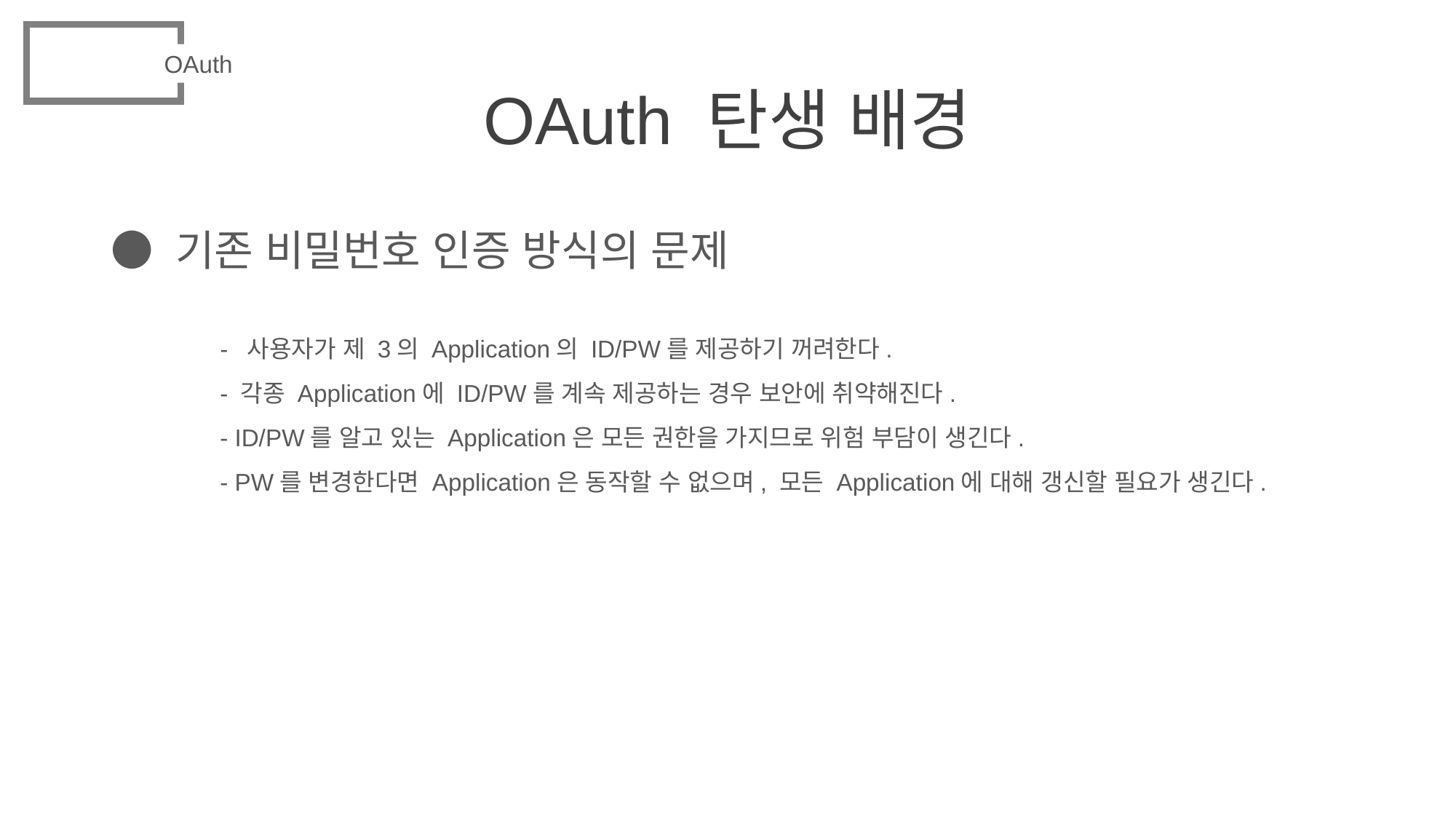

OAuth
# OAuth 탄생 배경
● 기존 비밀번호 인증 방식의 문제

	-  사용자가 제 3의 Application의 ID/PW를 제공하기 꺼려한다.
	- 각종 Application에 ID/PW를 계속 제공하는 경우 보안에 취약해진다.
	- ID/PW를 알고 있는 Application은 모든 권한을 가지므로 위험 부담이 생긴다.
	- PW를 변경한다면 Application은 동작할 수 없으며, 모든 Application에 대해 갱신할 필요가 생긴다.